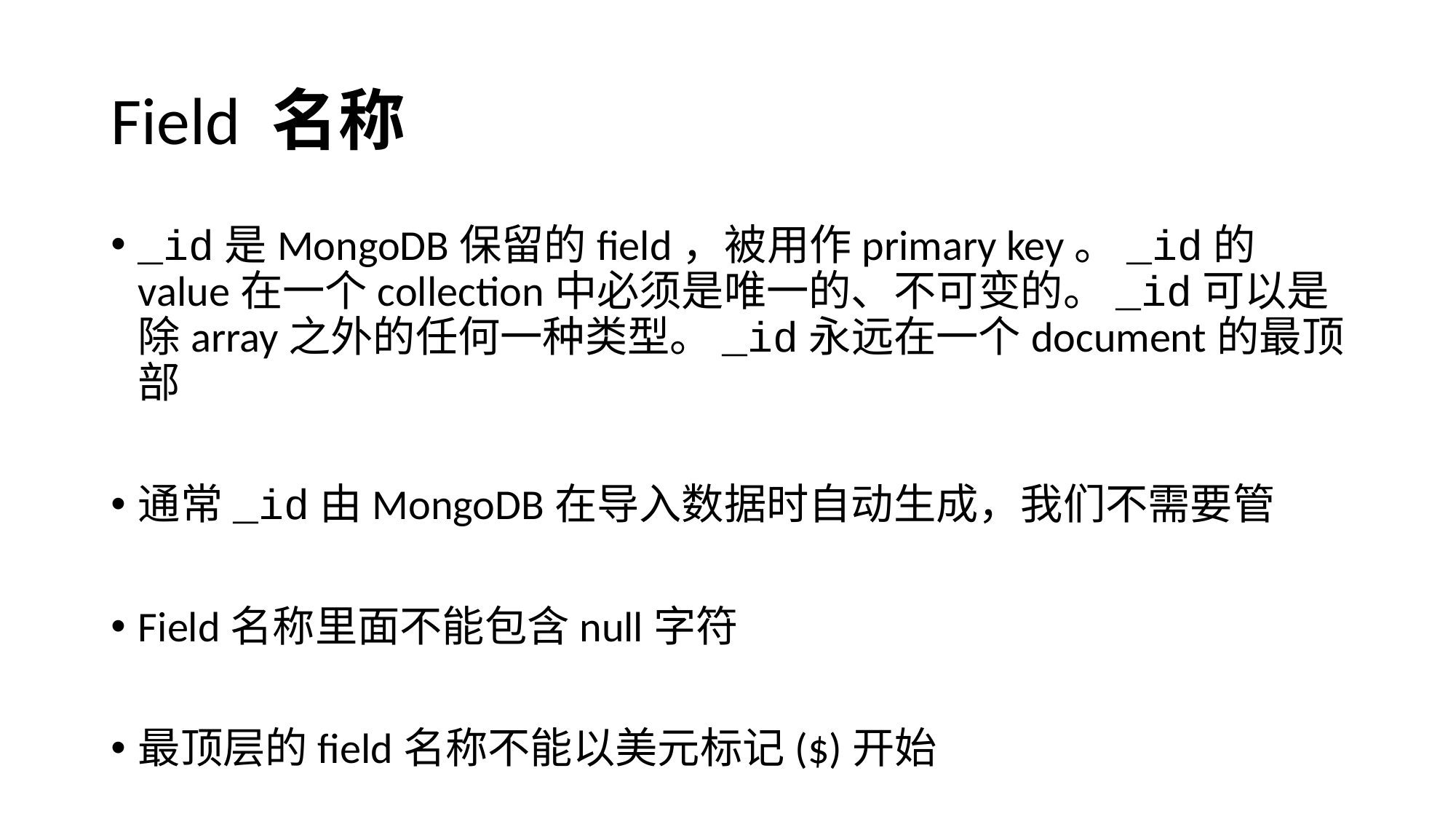

# Field 名称
_id是MongoDB保留的field，被用作primary key。_id的value在一个collection中必须是唯一的、不可变的。_id可以是除array之外的任何一种类型。_id永远在一个document的最顶部

通常_id由MongoDB在导入数据时自动生成，我们不需要管

Field名称里面不能包含null字符

最顶层的field名称不能以美元标记($)开始